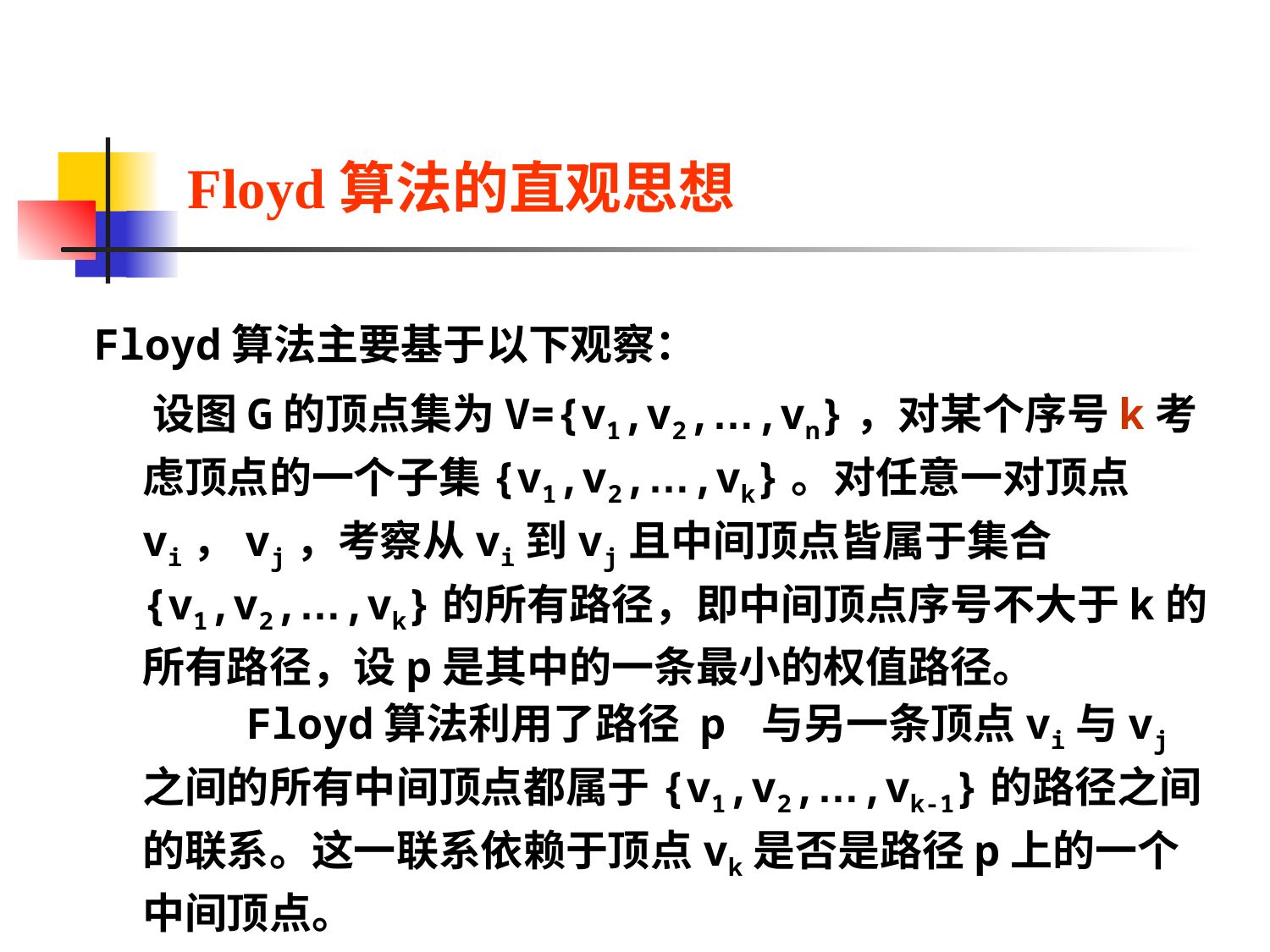

Floyd算法的直观思想
Floyd算法主要基于以下观察：
     设图G的顶点集为V={v1,v2,…,vn}，对某个序号k考虑顶点的一个子集{v1,v2,…,vk}。对任意一对顶点vi，vj，考察从vi到vj且中间顶点皆属于集合{v1,v2,…,vk}的所有路径，即中间顶点序号不大于k的所有路径，设p是其中的一条最小的权值路径。
      Floyd算法利用了路径 p 与另一条顶点vi与vj之间的所有中间顶点都属于{v1,v2,…,vk-1}的路径之间的联系。这一联系依赖于顶点vk是否是路径p上的一个中间顶点。